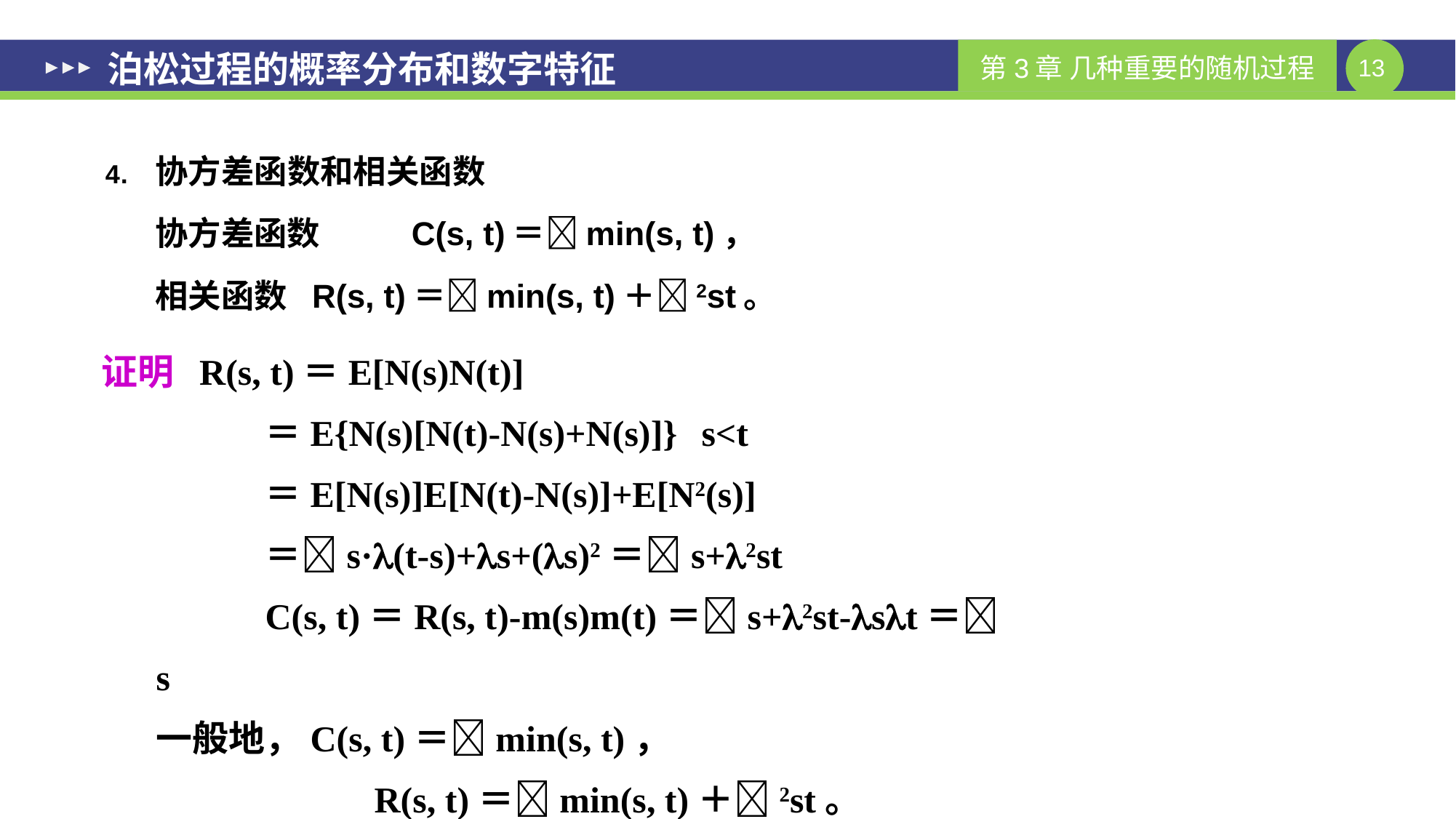

# 泊松过程的概率分布和数字特征
协方差函数和相关函数
协方差函数		C(s, t)＝λmin(s, t)，
相关函数		R(s, t)＝λmin(s, t)＋λ2st。
证明  R(s, t)＝E[N(s)N(t)]
		＝E{N(s)[N(t)-N(s)+N(s)]}	s<t
		＝E[N(s)]E[N(t)-N(s)]+E[N2(s)]
		＝λs·λ(t-s)+λs+(λs)2＝λs+λ2st
		C(s, t)＝R(s, t)-m(s)m(t)＝λs+λ2st-λsλt＝λs
	一般地，C(s, t)＝λmin(s, t)，
			R(s, t)＝λmin(s, t)＋λ2st。